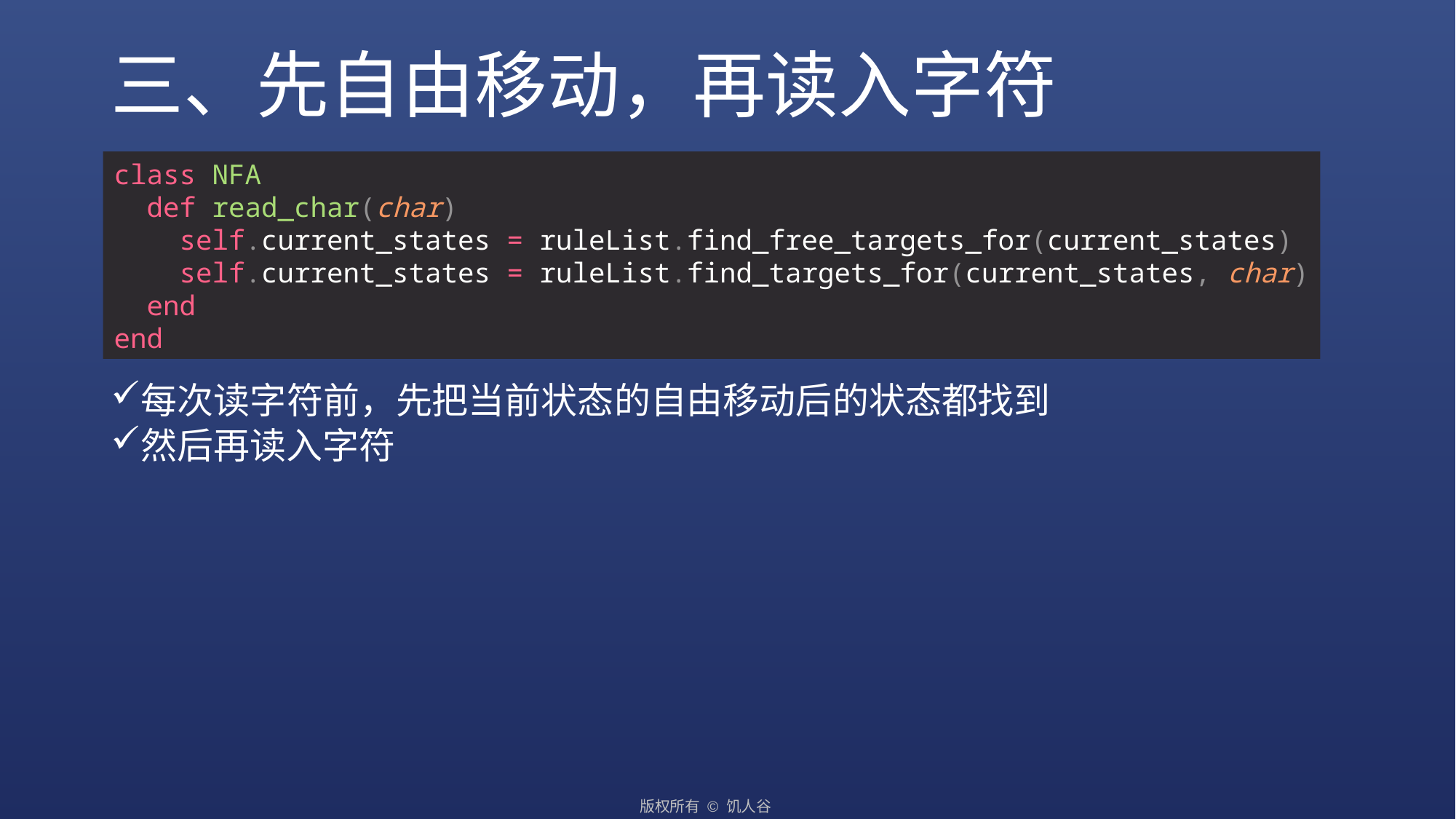

# 三、先自由移动，再读入字符
class NFA
  def read_char(char)
    self.current_states = ruleList.find_free_targets_for(current_states)
    self.current_states = ruleList.find_targets_for(current_states, char)
  end
end
每次读字符前，先把当前状态的自由移动后的状态都找到
然后再读入字符